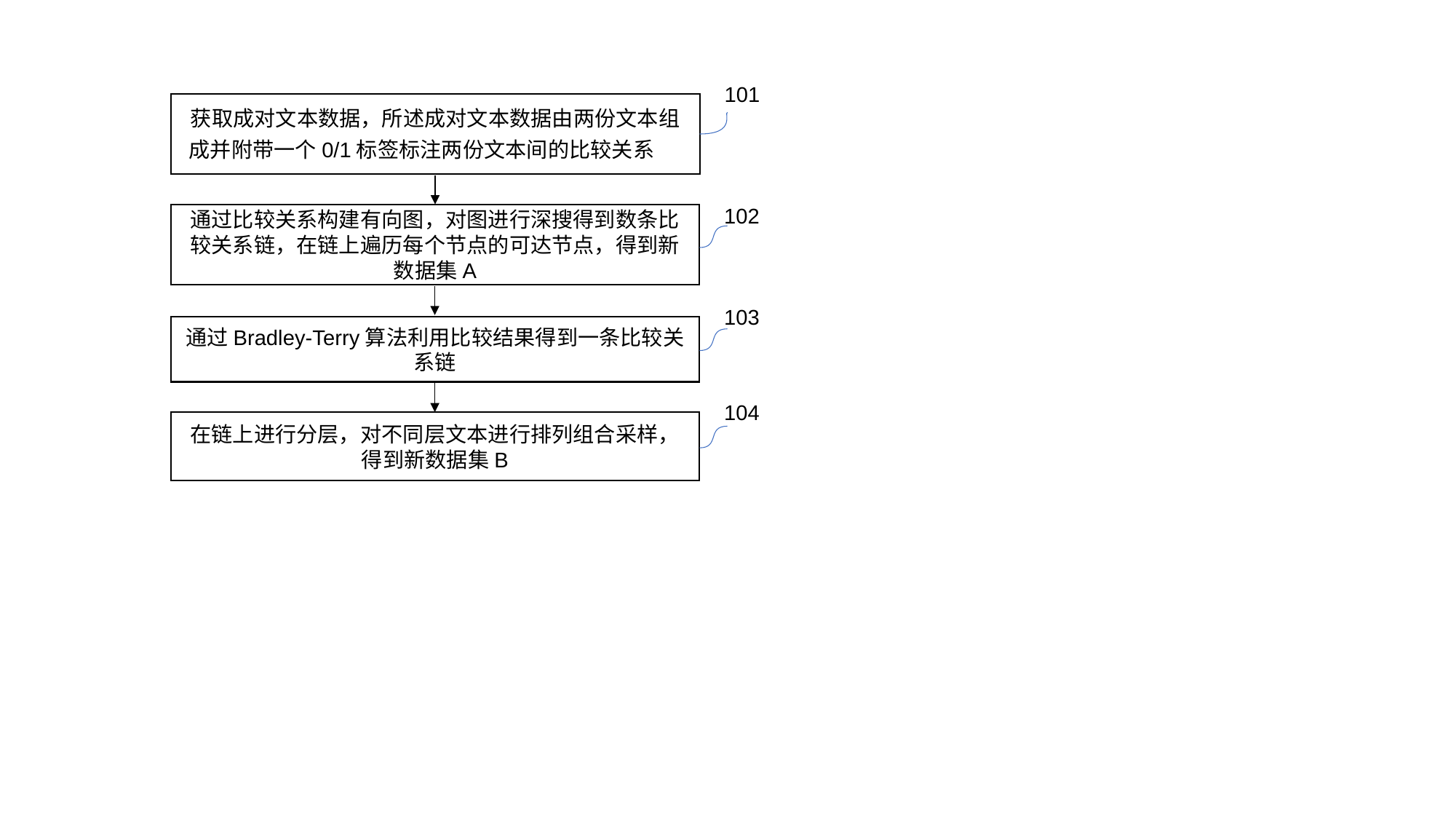

101

获取成对文本数据，所述成对文本数据由两份文本组成并附带一个0/1标签标注两份文本间的比较关系系
102

通过比较关系构建有向图，对图进行深搜得到数条比较关系链，在链上遍历每个节点的可达节点，得到新数据集A
103

通过Bradley-Terry算法利用比较结果得到一条比较关系链
104

在链上进行分层，对不同层文本进行排列组合采样，得到新数据集B